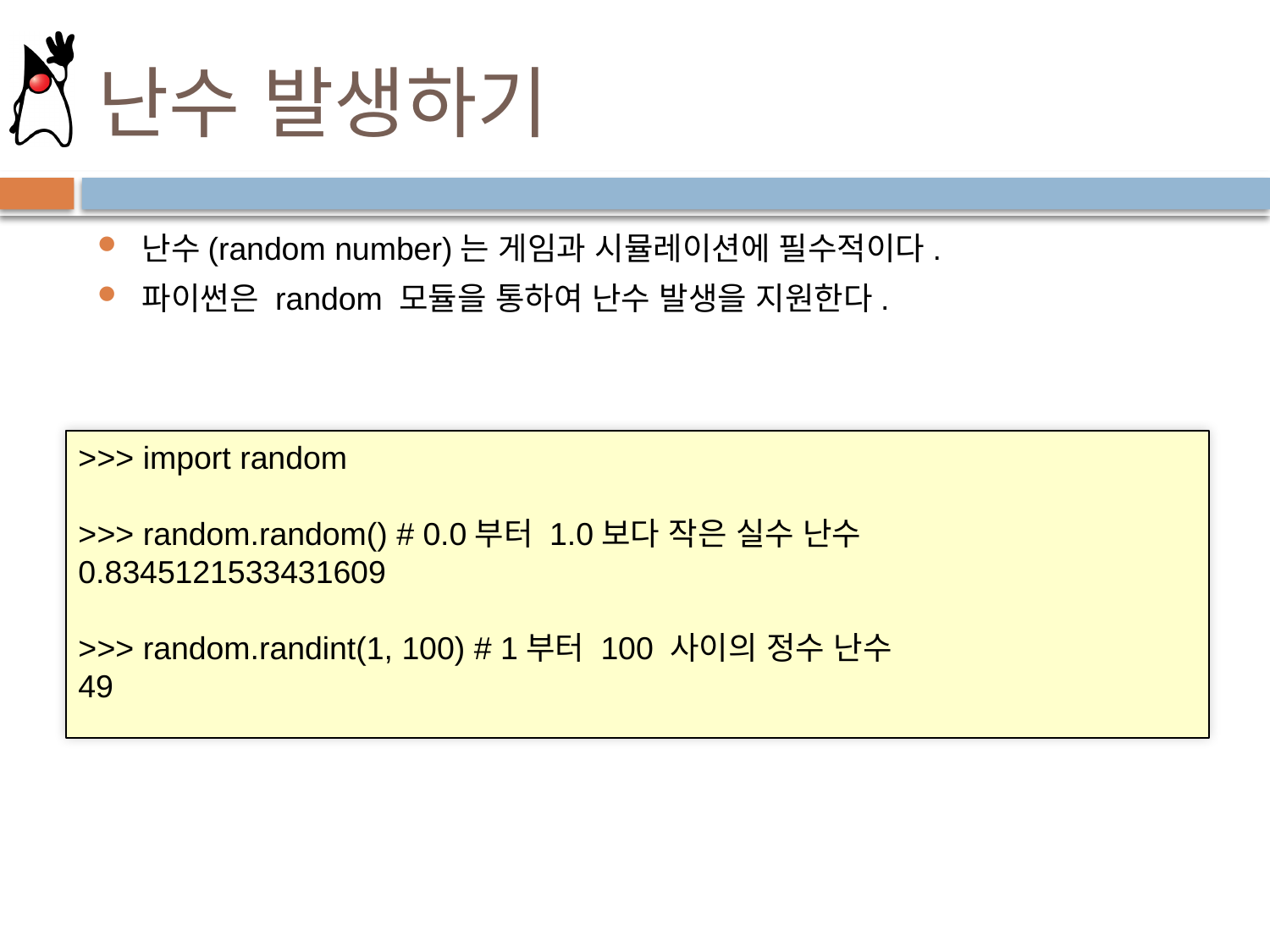

# 난수 발생하기
난수(random number)는 게임과 시뮬레이션에 필수적이다.
파이썬은 random 모듈을 통하여 난수 발생을 지원한다.
>>> import random

>>> random.random() # 0.0부터 1.0보다 작은 실수 난수
0.8345121533431609

>>> random.randint(1, 100) # 1부터 100 사이의 정수 난수
49